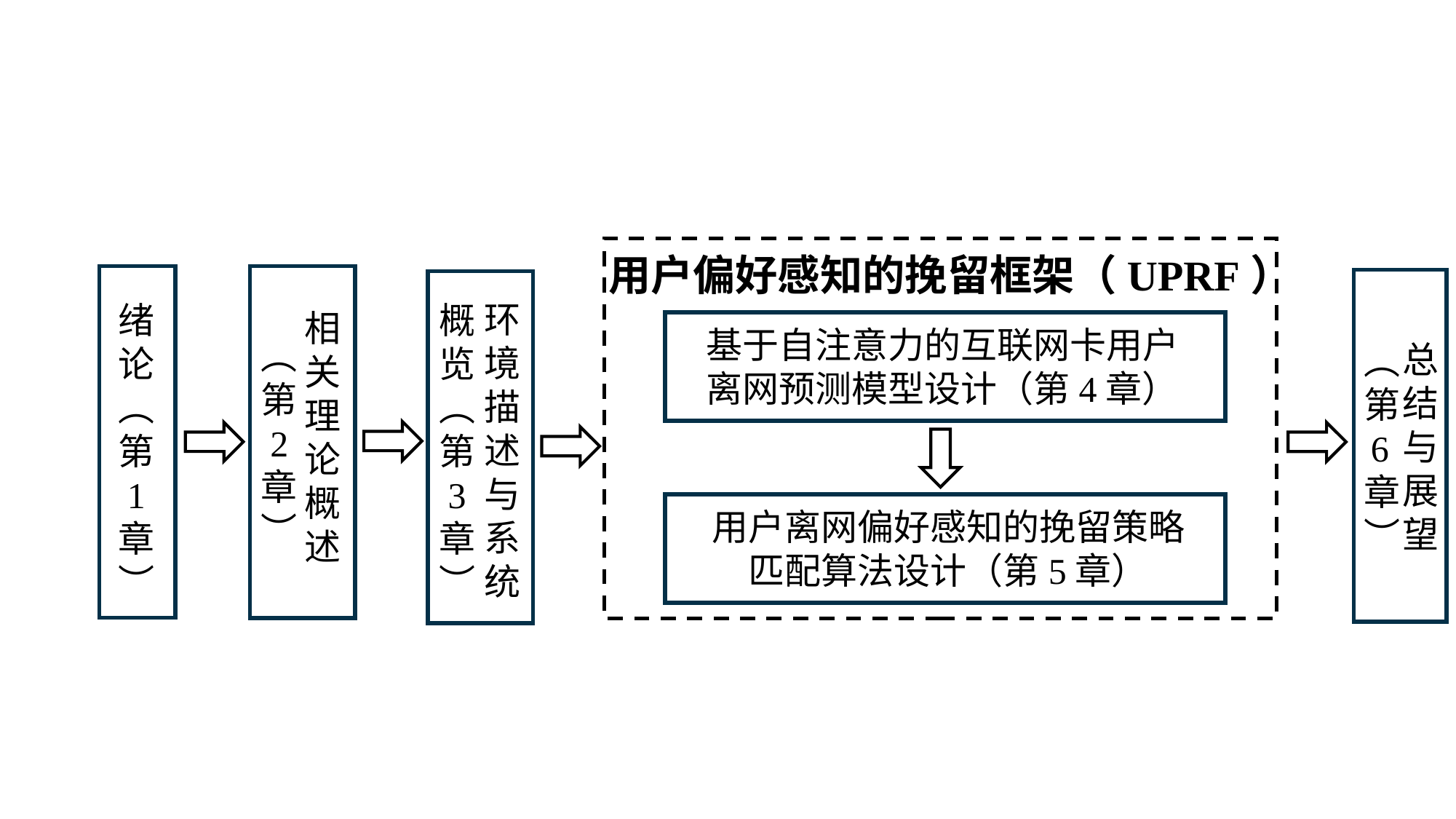

基于自注意力的互联网卡用户
离网预测模型设计（第4章）

用户离网偏好感知的挽留策略匹配算法设计（第5章）

用户偏好感知的挽留框架（UPRF）

相
关
理
论
概
述

︵
第
2
章
︶

绪
论
︵
第
1
章
︶

总结与展望
︵
第
6
章
︶

环境描述与系统
概览︵
第
3
章
︶